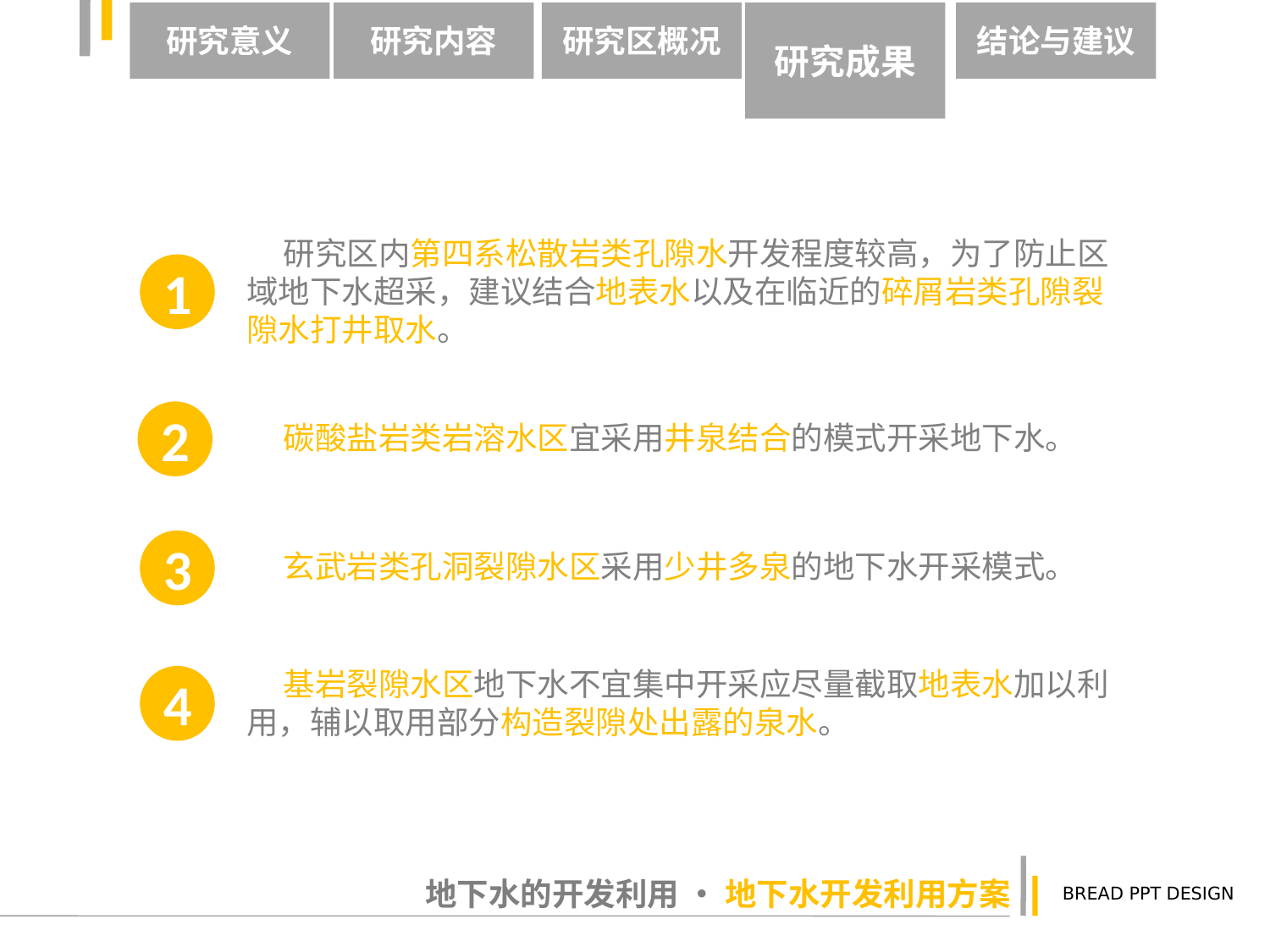

研究意义
研究内容
研究区概况
研究成果
结论与建议
    研究区内第四系松散岩类孔隙水开发程度较高，为了防止区域地下水超采，建议结合地表水以及在临近的碎屑岩类孔隙裂隙水打井取水。
1
2
    碳酸盐岩类岩溶水区宜采用井泉结合的模式开采地下水。
3
    玄武岩类孔洞裂隙水区采用少井多泉的地下水开采模式。
    基岩裂隙水区地下水不宜集中开采应尽量截取地表水加以利用，辅以取用部分构造裂隙处出露的泉水。
4
地下水的开发利用 • 地下水开发利用方案